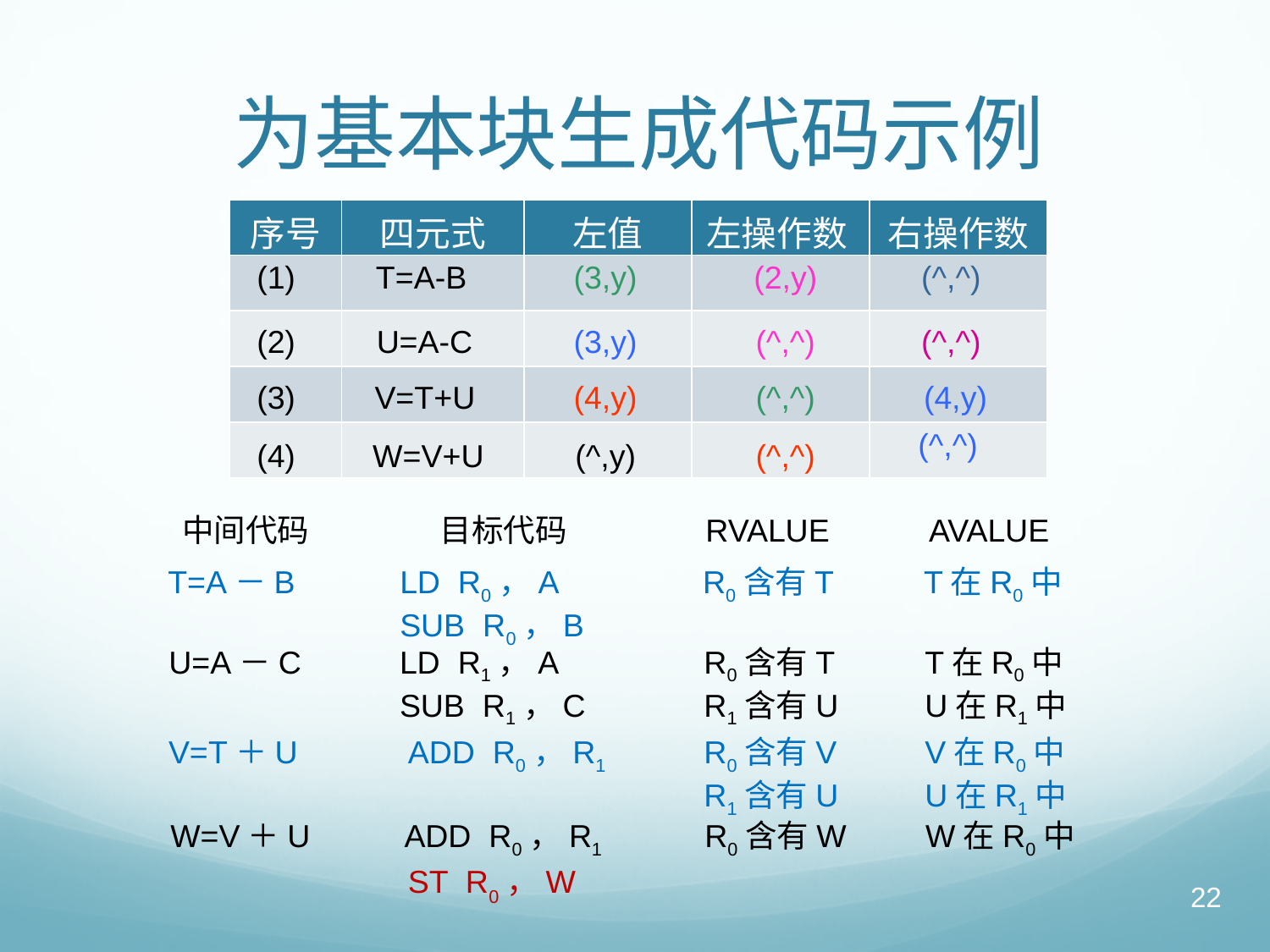

# 为基本块生成代码示例
| 序号 | 四元式 | 左值 | 左操作数 | 右操作数 |
| --- | --- | --- | --- | --- |
|  |  |  |  |  |
|  |  |  |  |  |
|  |  |  |  |  |
|  |  |  |  |  |
(1)
T=A-B
(3,y)
(2,y)
(^,^)
(2)
U=A-C
(3,y)
(^,^)
(^,^)
(3)
V=T+U
(4,y)
(^,^)
(4,y)
(^,^)
(4)
W=V+U
(^,y)
(^,^)
AVALUE
目标代码
RVALUE
中间代码
T=A－B
LD  R0，A
SUB  R0，B
R0含有T
T在R0中
U=A－C
LD  R1，A
SUB  R1，C
R0含有T
R1含有U
T在R0中
U在R1中
V=T＋U
ADD  R0，R1
R0含有V
R1含有U
V在R0中
U在R1中
W=V＋U
ADD  R0，R1
R0含有W
W在R0中
ST  R0，W
22